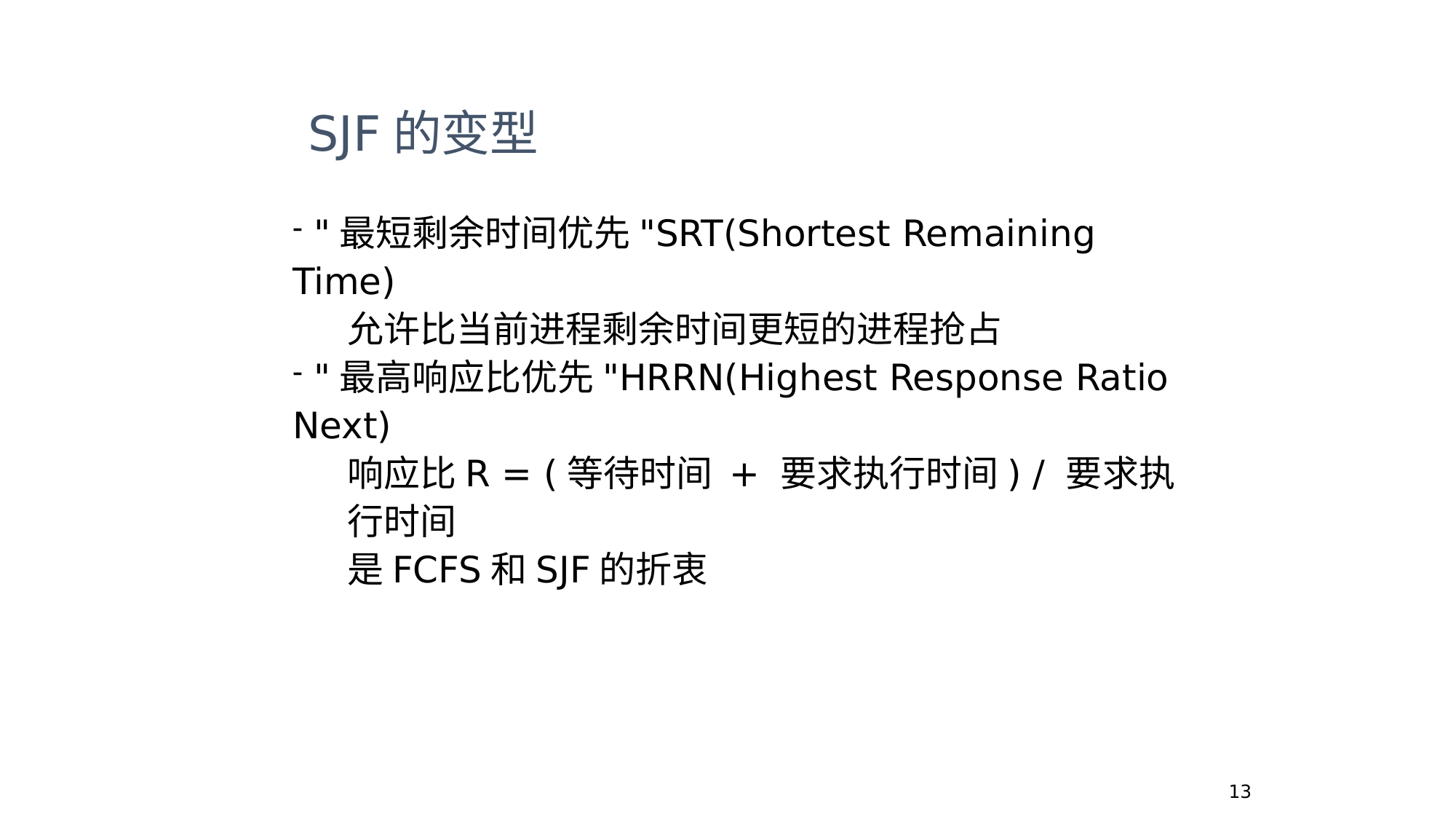

SJF的变型
 "最短剩余时间优先"SRT(Shortest Remaining Time)
允许比当前进程剩余时间更短的进程抢占
 "最高响应比优先"HRRN(Highest Response Ratio Next)
响应比R = (等待时间 + 要求执行时间) / 要求执行时间
是FCFS和SJF的折衷
13